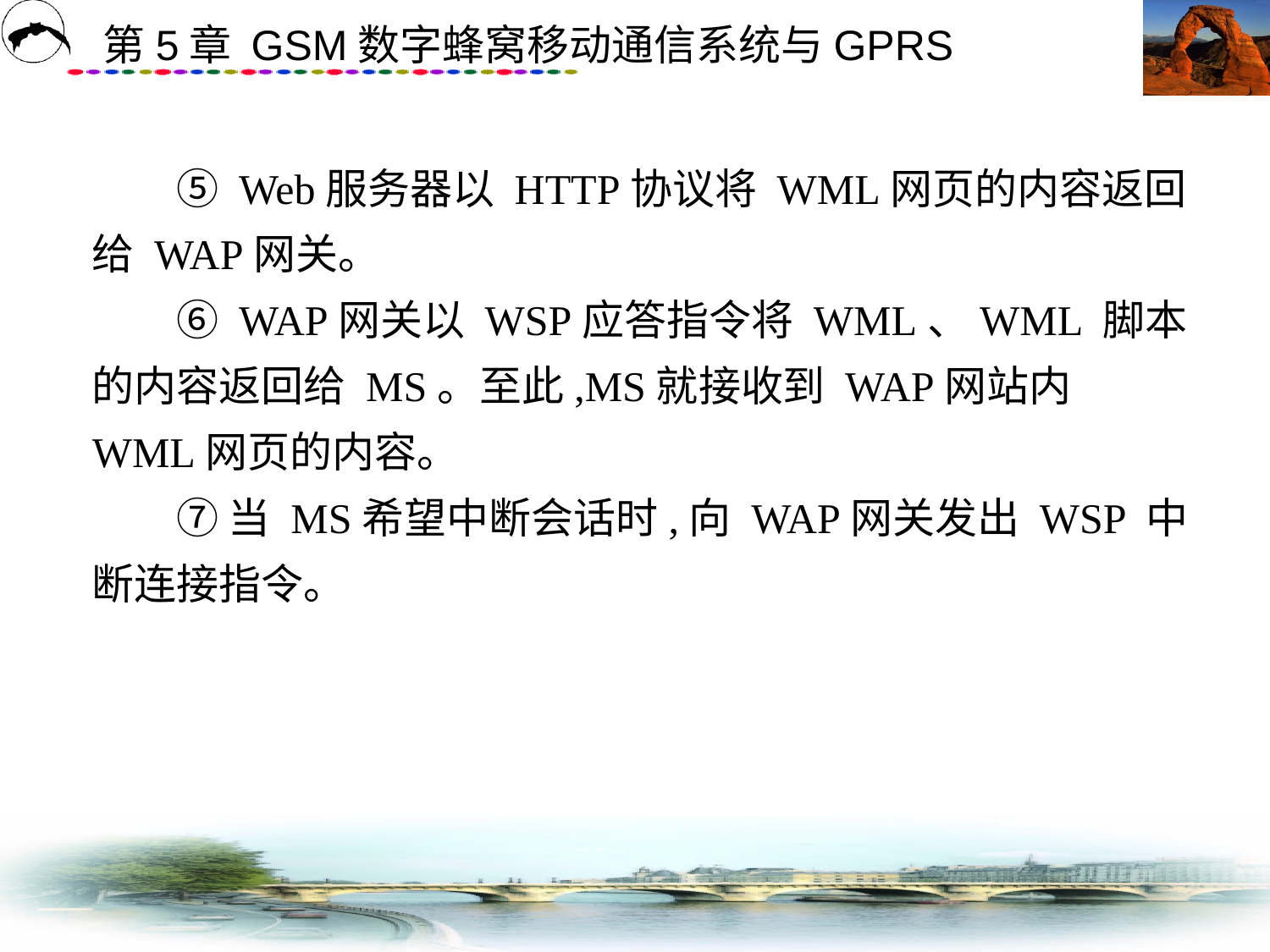

# ⑤ Web服务器以 HTTP协议将 WML网页的内容返回给 WAP网关。 　　⑥ WAP网关以 WSP应答指令将 WML、WML 脚本的内容返回给 MS。至此,MS就接收到 WAP网站内 WML网页的内容。 　　⑦ 当 MS希望中断会话时,向 WAP网关发出 WSP 中断连接指令。